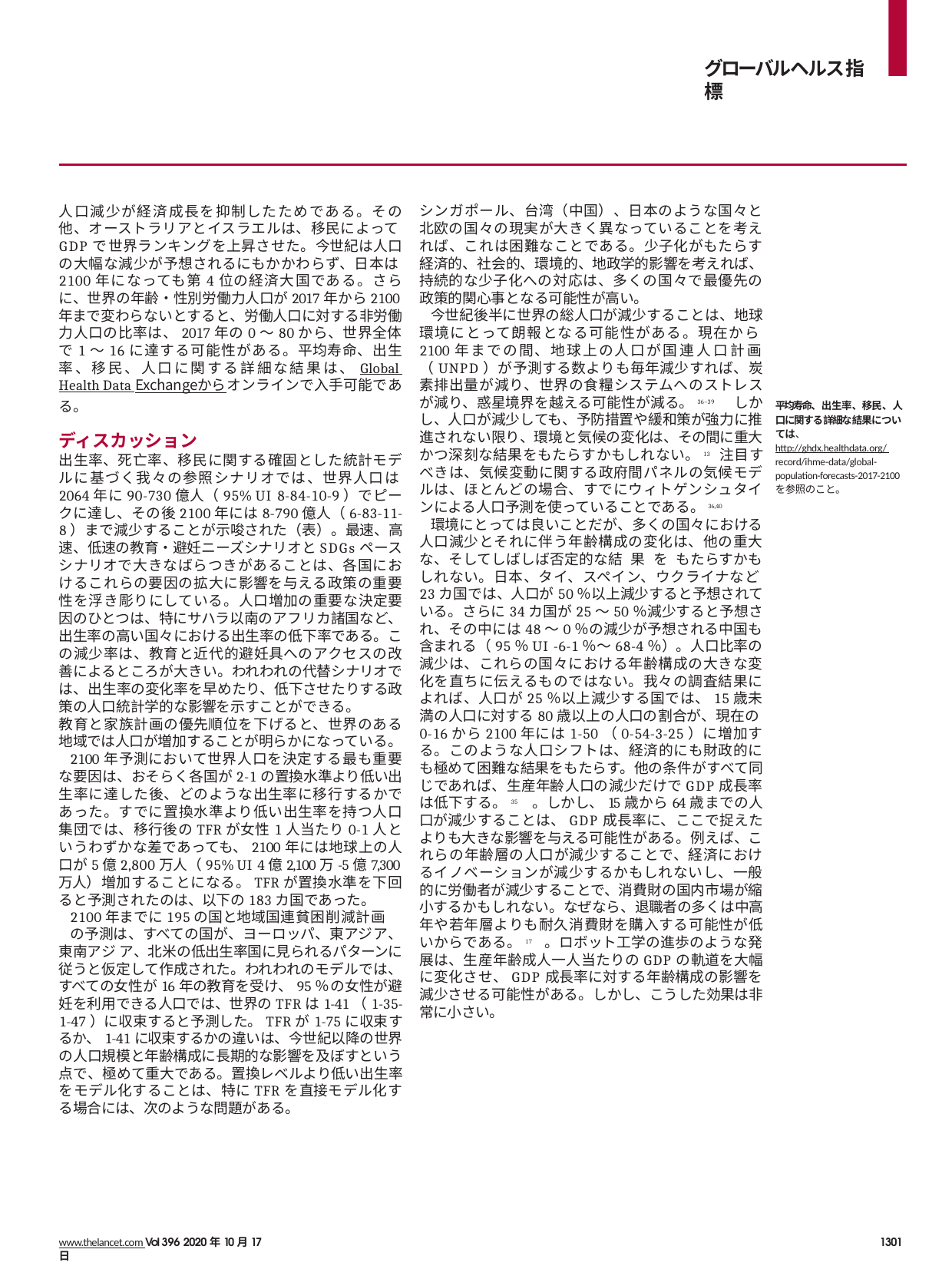

グローバルヘルス指標

シンガポール、台湾（中国）、日本のような国々と北欧の国々の現実が大きく異なっていることを考えれば、これは困難なことである。少子化がもたらす経済的、社会的、環境的、地政学的影響を考えれば、持続的な少子化への対応は、多くの国々で最優先の政策的関心事となる可能性が高い。
今世紀後半に世界の総人口が減少することは、地球環境にとって朗報となる可能性がある。現在から2100年までの間、地球上の人口が国連人口計画（UNPD）が予測する数よりも毎年減少すれば、炭素排出量が減り、世界の食糧システムへのストレスが減り、惑星境界を越える可能性が減る。36–39  しかし、人口が減少しても、予防措置や緩和策が強力に推進されない限り、環境と気候の変化は、その間に重大かつ深刻な結果をもたらすかもしれない。13 注目すべきは、気候変動に関する政府間パネルの気候モデルは、ほとんどの場合、すでにウィトゲンシュタインによる人口予測を使っていることである。36,40
環境にとっては良いことだが、多くの国々における人口減少とそれに伴う年齢構成の変化は、他の重大な、そしてしばしば否定的な結果をもたらすかもしれない。日本、タイ、スペイン、ウクライナなど23カ国では、人口が50％以上減少すると予想されている。さらに34カ国が25～50％減少すると予想され、その中には48～0％の減少が予想される中国も含まれる（95％UI -6-1％～68-4％）。人口比率の減少は、これらの国々における年齢構成の大きな変化を直ちに伝えるものではない。我々の調査結果によれば、人口が25％以上減少する国では、15歳未満の人口に対する80歳以上の人口の割合が、現在の0-16から2100年には1-50（0-54-3-25）に増加する。このような人口シフトは、経済的にも財政的にも極めて困難な結果をもたらす。他の条件がすべて同じであれば、生産年齢人口の減少だけでGDP成長率は低下する。35  。しかし、15歳から64歳までの人口が減少することは、GDP成長率に、ここで捉えたよりも大きな影響を与える可能性がある。例えば、これらの年齢層の人口が減少することで、経済におけるイノベーションが減少するかもしれないし、一般的に労働者が減少することで、消費財の国内市場が縮小するかもしれない。なぜなら、退職者の多くは中高年や若年層よりも耐久消費財を購入する可能性が低いからである。17  。ロボット工学の進歩のような発展は、生産年齢成人一人当たりのGDPの軌道を大幅に変化させ、GDP成長率に対する年齢構成の影響を減少させる可能性がある。しかし、こうした効果は非常に小さい。
人口減少が経済成長を抑制したためである。その他、オーストラリアとイスラエルは、移民によってGDPで世界ランキングを上昇させた。今世紀は人口の大幅な減少が予想されるにもかかわらず、日本は2100年になっても第4位の経済大国である。さらに、世界の年齢・性別労働力人口が2017年から2100年まで変わらないとすると、労働人口に対する非労働力人口の比率は、2017年の0～80から、世界全体で1～16に達する可能性がある。平均寿命、出生率、移民、人口に関する詳細な結果は、Global Health Data Exchangeからオンラインで入手可能である。

ディスカッション
出生率、死亡率、移民に関する確固とした統計モデルに基づく我々の参照シナリオでは、世界人口は2064年に90-730億人（95% UI 8-84-10-9）でピークに達し、その後2100年には8-790億人（6-83-11-8）まで減少することが示唆された（表）。最速、高速、低速の教育・避妊ニーズシナリオとSDGsペースシナリオで大きなばらつきがあることは、各国におけるこれらの要因の拡大に影響を与える政策の重要性を浮き彫りにしている。人口増加の重要な決定要因のひとつは、特にサハラ以南のアフリカ諸国など、出生率の高い国々における出生率の低下率である。この減少率は、教育と近代的避妊具へのアクセスの改善によるところが大きい。われわれの代替シナリオでは、出生率の変化率を早めたり、低下させたりする政策の人口統計学的な影響を示すことができる。
教育と家族計画の優先順位を下げると、世界のある地域では人口が増加することが明らかになっている。
2100年予測において世界人口を決定する最も重要な要因は、おそらく各国が2-1の置換水準より低い出生率に達した後、どのような出生率に移行するかであった。すでに置換水準より低い出生率を持つ人口集団では、移行後のTFRが女性1人当たり0-1人というわずかな差であっても、2100年には地球上の人口が5億2,800万人（95% UI 4億2,100万-5億7,300万人）増加することになる。TFRが置換水準を下回ると予測されたのは、以下の183カ国であった。
2100年までに195の国と地域国連貧困削減計画
の予測は、すべての国が、ヨーロッパ、東アジア、東南アジ ア、北米の低出生率国に見られるパターンに従うと仮定して作成された。われわれのモデルでは、すべての女性が16年の教育を受け、95％の女性が避妊を利用できる人口では、世界のTFRは1-41（1-35-1-47）に収束すると予測した。TFRが1-75に収束するか、1-41に収束するかの違いは、今世紀以降の世界の人口規模と年齢構成に長期的な影響を及ぼすという点で、極めて重大である。置換レベルより低い出生率をモデル化することは、特にTFRを直接モデル化する場合には、次のような問題がある。
平均寿命、出生率、移民、人口に関する詳細な結果については、http://ghdx.healthdata.org/ record/ihme-data/global- population-forecasts-2017-2100 を参照のこと。
www.thelancet.com Vol 396 2020年10月17日
1301